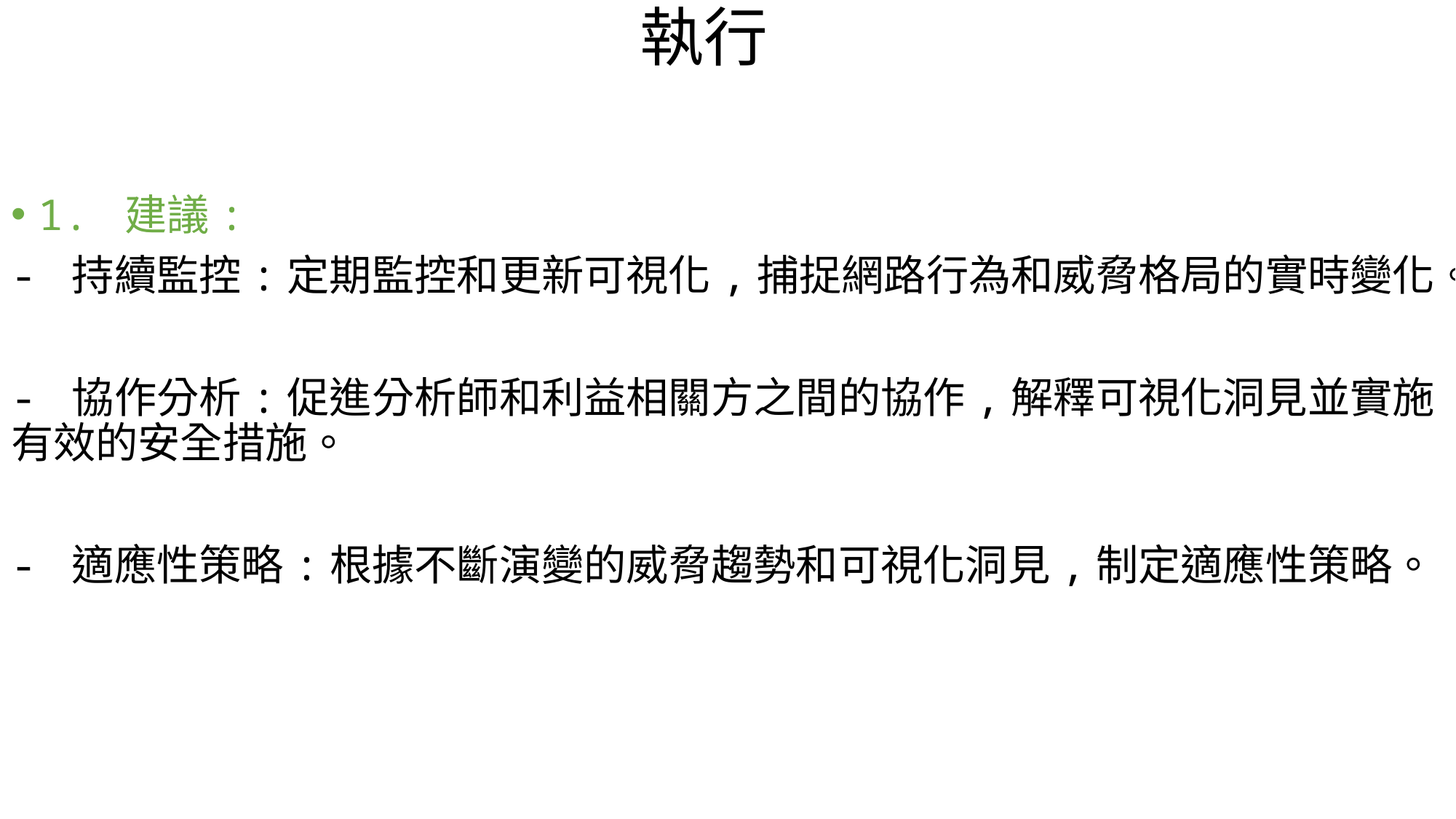

# 執行
1. 建議:
- 持續監控:定期監控和更新可視化,捕捉網路行為和威脅格局的實時變化。

- 協作分析:促進分析師和利益相關方之間的協作,解釋可視化洞見並實施有效的安全措施。

- 適應性策略:根據不斷演變的威脅趨勢和可視化洞見,制定適應性策略。